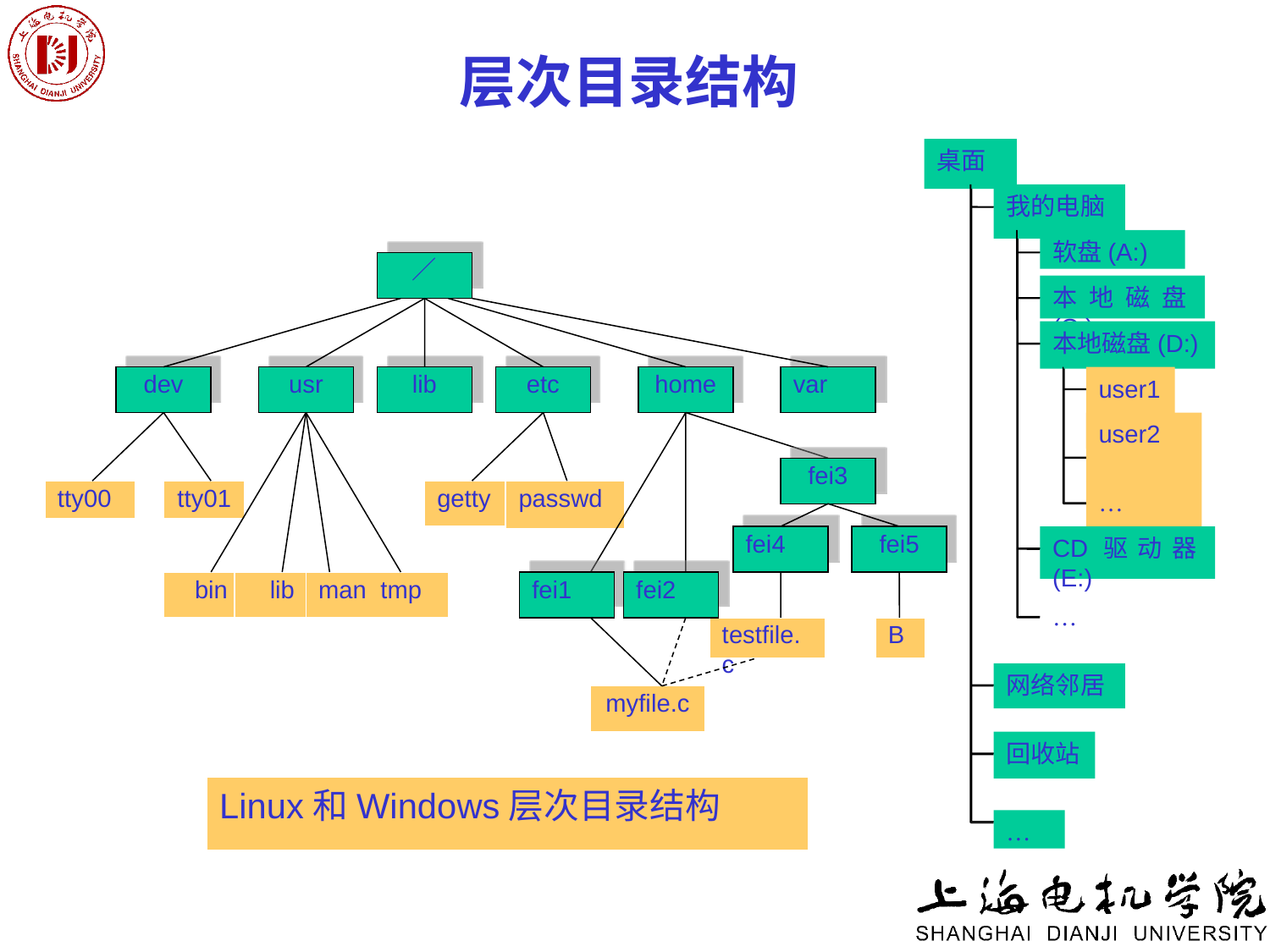

# 层次目录结构
桌面

我的电脑

软盘

本地磁盘C:

本地磁盘D:

user1

user2

…

CD驱动器

…

网络邻居

回收站

…

桌面

我的电脑

软盘(A:)
／

本地磁盘(C:)

本地磁盘(D:)

dev
usr
lib
etc
home
var

user1

user2
fei3

tty00
tty01
getty
passwd
…

fei4
fei5
CD驱动器(E:)

bin
lib
man  tmp
fei1
fei2

…

testfile.c
B

网络邻居
myfile.c

回收站

Linux和Windows层次目录结构

…